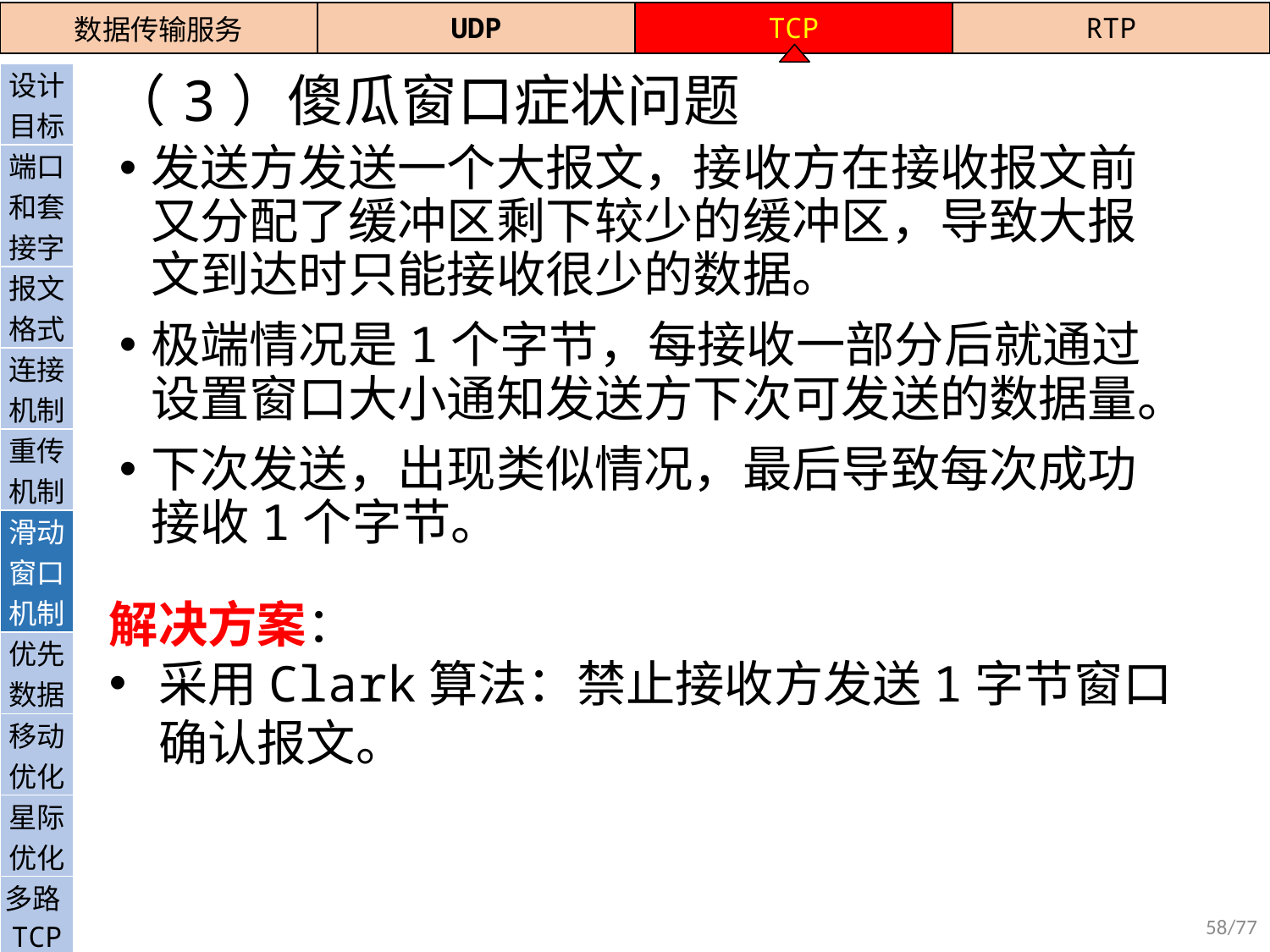

| 数据传输服务 | UDP | TCP | RTP |
| --- | --- | --- | --- |
# （3）傻瓜窗口症状问题

| 设计目标 |
| --- |
| 端口和套接字 |
| 报文格式 |
| 连接机制 |
| 重传机制 |
| 滑动窗口机制 |
| 优先数据 |
| 移动优化 |
| 星际优化 |
| 多路TCP |
| QUIC |
发送方发送一个大报文，接收方在接收报文前又分配了缓冲区剩下较少的缓冲区，导致大报文到达时只能接收很少的数据。
极端情况是1个字节，每接收一部分后就通过设置窗口大小通知发送方下次可发送的数据量。
下次发送，出现类似情况，最后导致每次成功接收1个字节。
解决方案：
采用Clark算法：禁止接收方发送1字节窗口确认报文。
58/77